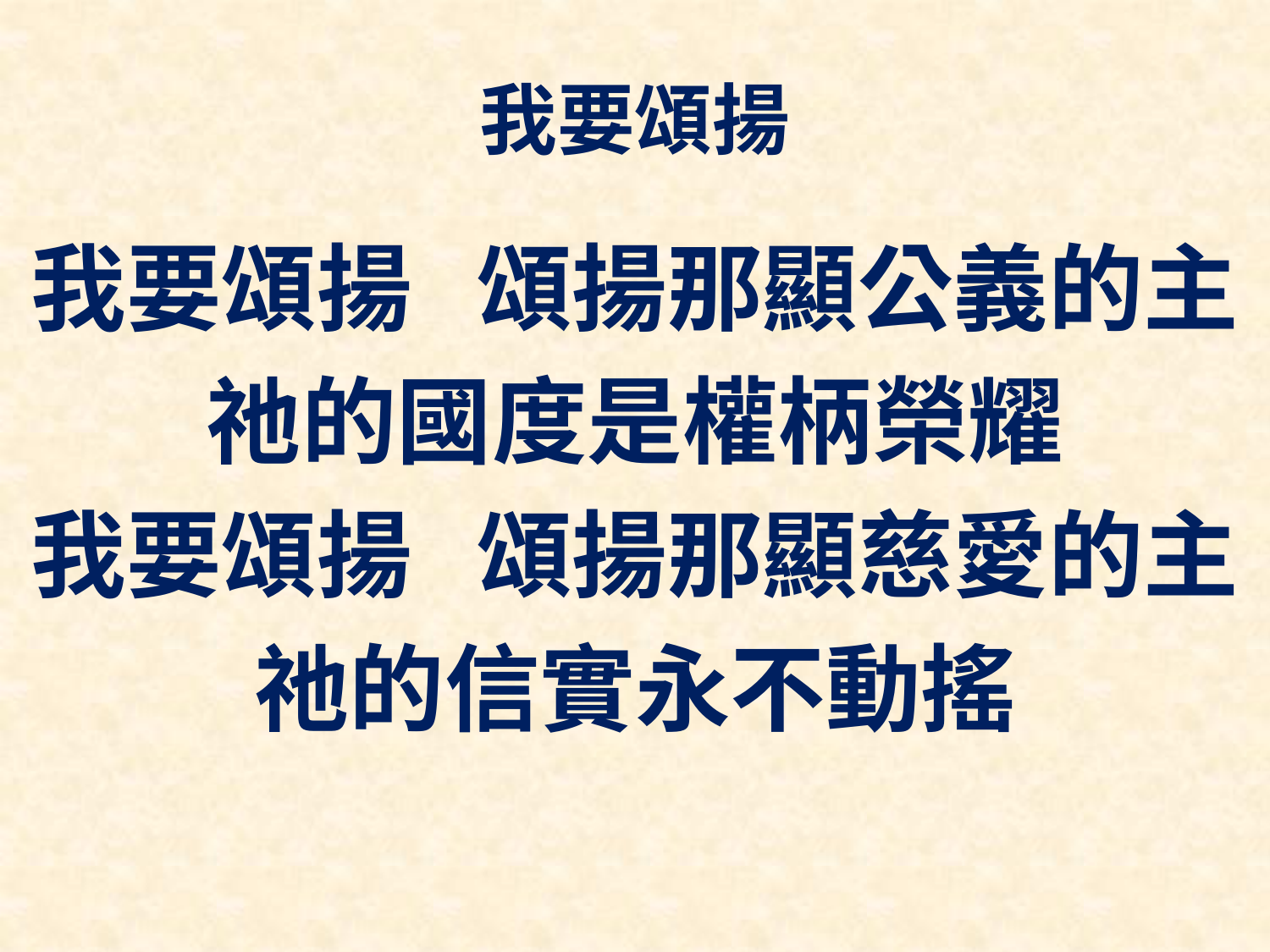

# 我要頌揚
我要頌揚   頌揚那顯公義的主
祂的國度是權柄榮耀
我要頌揚   頌揚那顯慈愛的主
祂的信實永不動搖